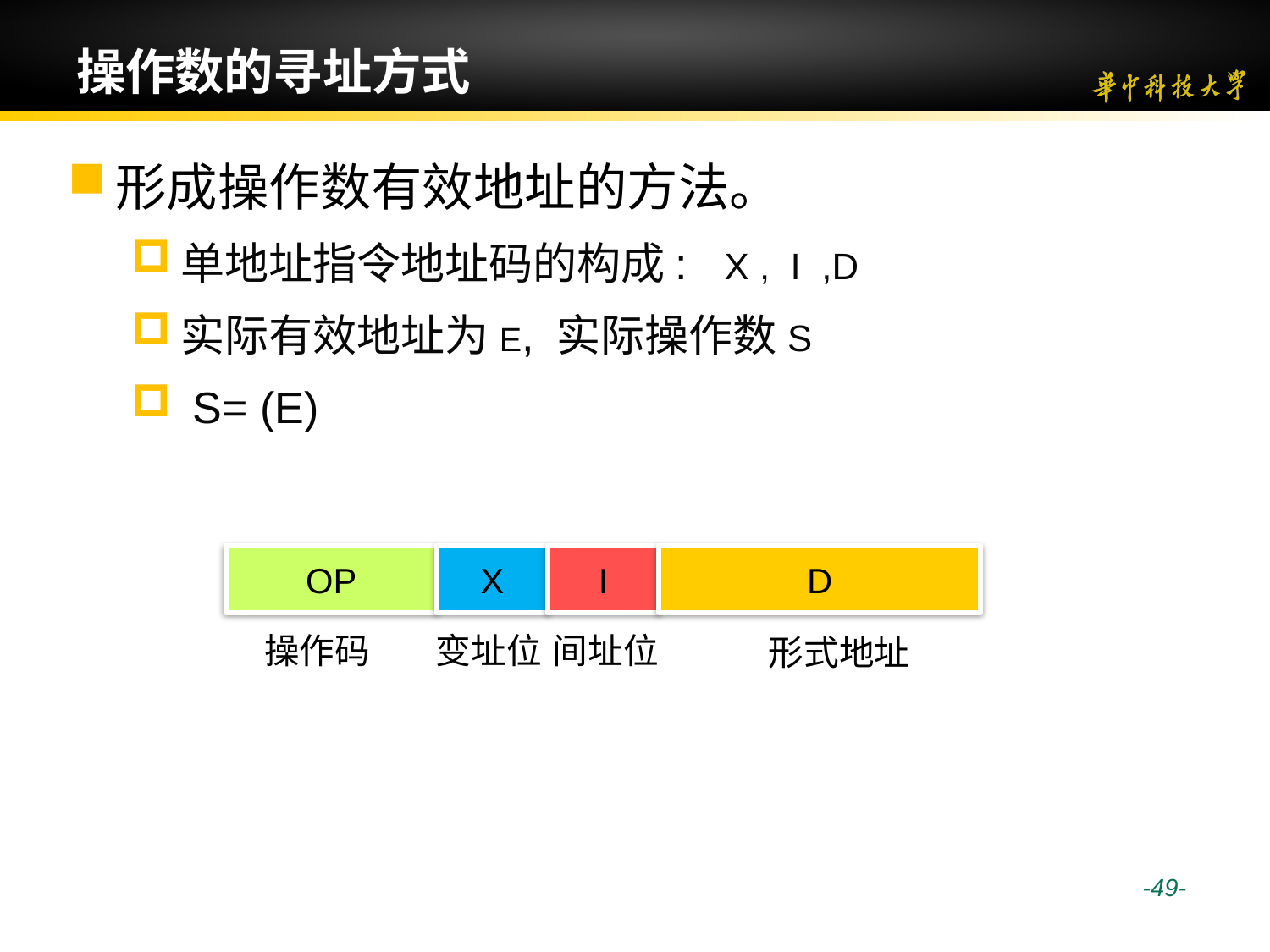

# 操作数的寻址方式
形成操作数有效地址的方法。
单地址指令地址码的构成:   X ,  I  ,D
实际有效地址为E, 实际操作数S
 S= (E)
OP
X
I
D
操作码
变址位
间址位
形式地址
 -49-